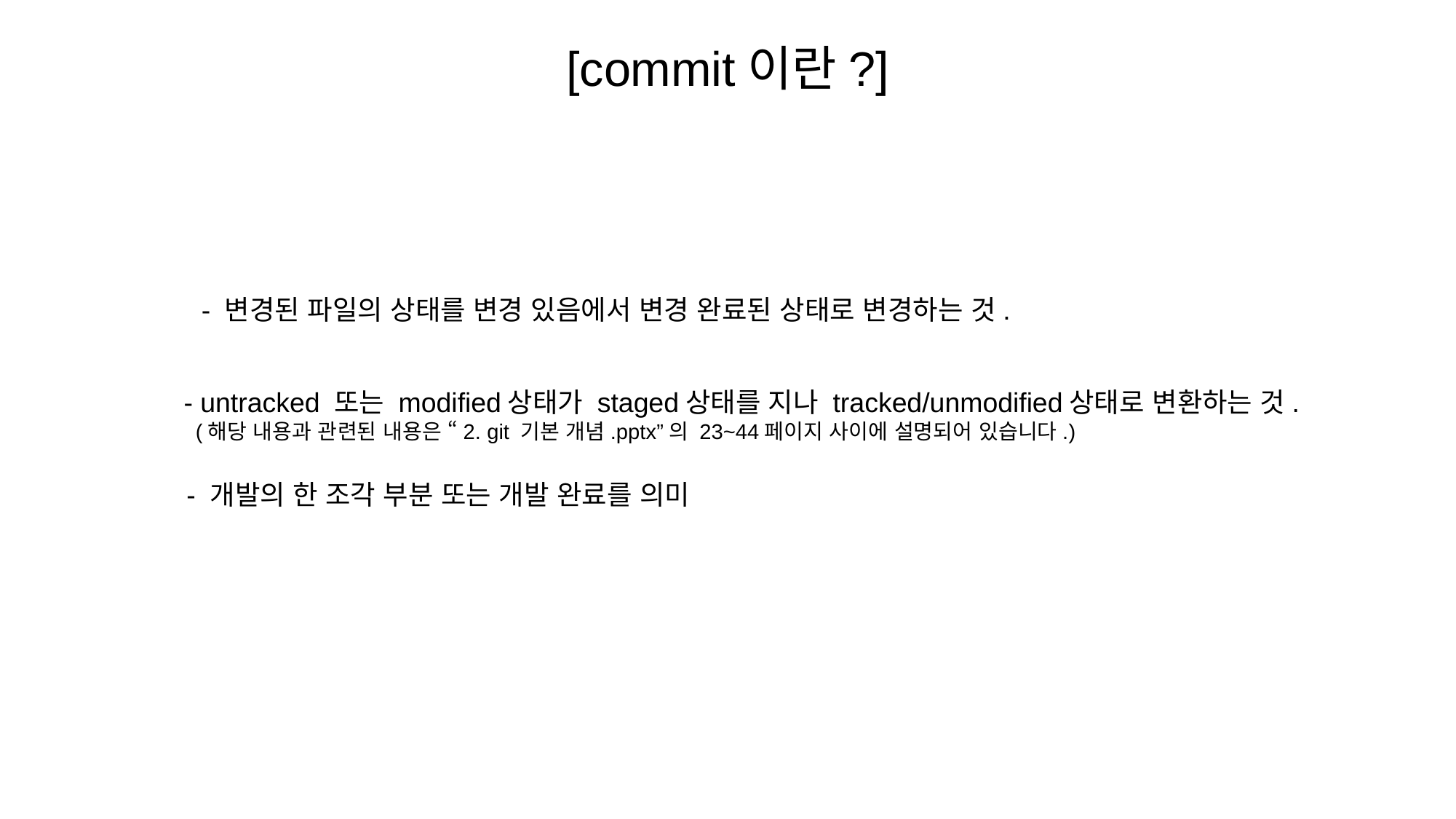

[commit이란?]
- 변경된 파일의 상태를 변경 있음에서 변경 완료된 상태로 변경하는 것.
- untracked 또는 modified상태가 staged상태를 지나 tracked/unmodified상태로 변환하는 것.
  (해당 내용과 관련된 내용은 “2. git 기본 개념.pptx”의 23~44페이지 사이에 설명되어 있습니다.)
- 개발의 한 조각 부분 또는 개발 완료를 의미